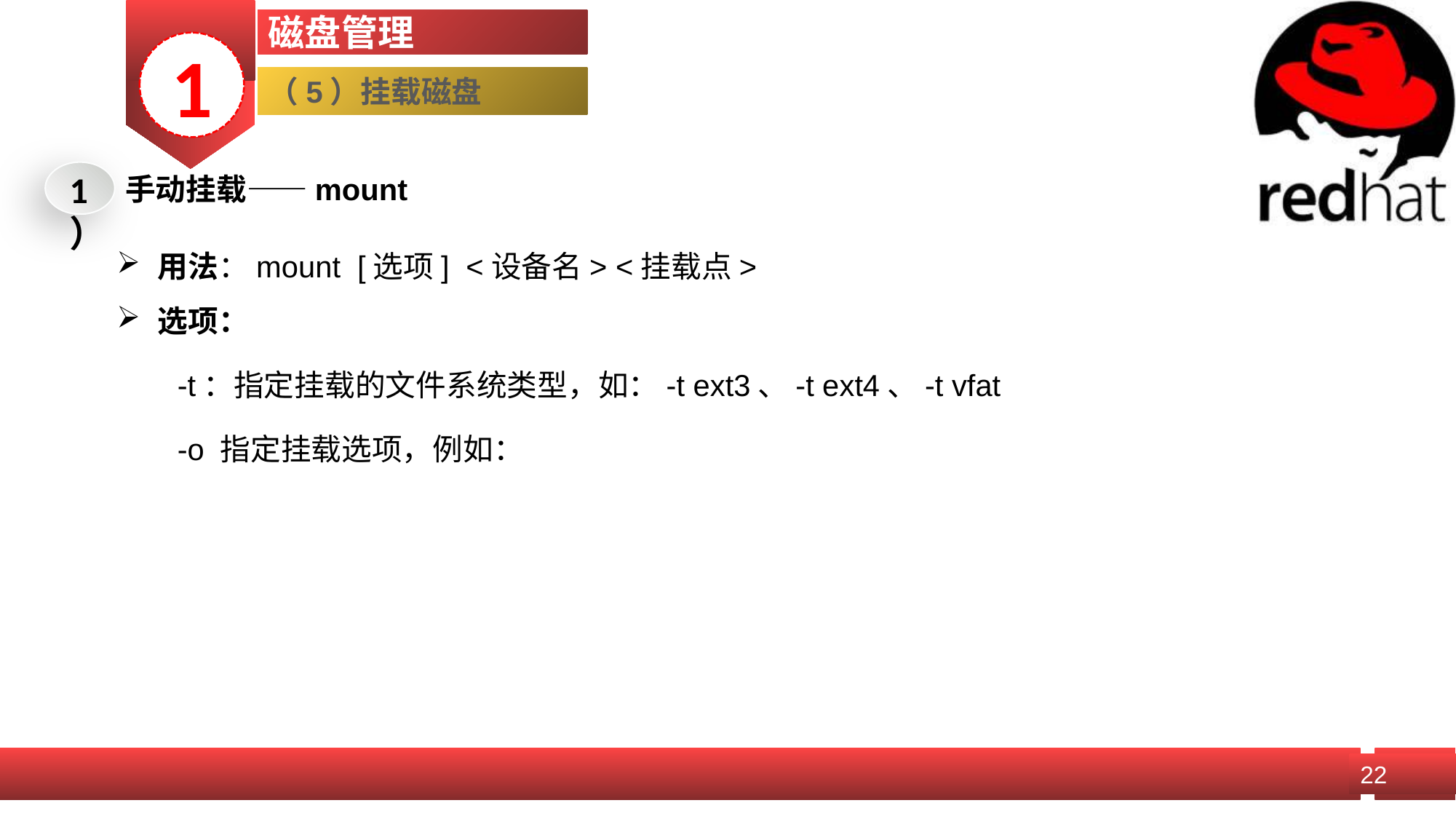

磁盘管理
1
（5）挂载磁盘
1）

手动挂载——mount
用法：mount  [选项]  <设备名> <挂载点>
选项：
-t：指定挂载的文件系统类型，如：-t ext3、-t ext4、-t vfat
-o 指定挂载选项，例如：